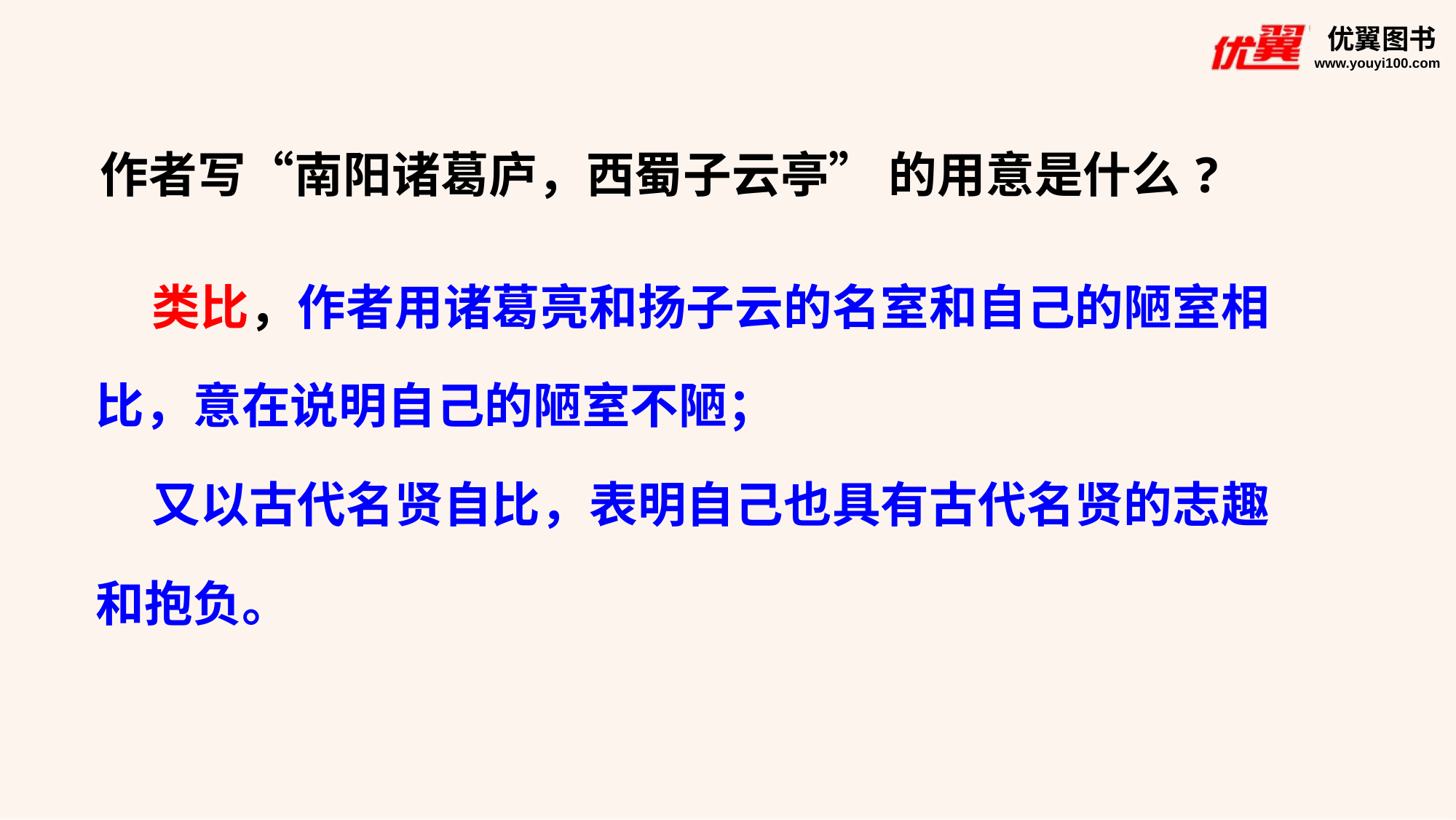

作者写“南阳诸葛庐，西蜀子云亭” 的用意是什么?
    类比，作者用诸葛亮和扬子云的名室和自己的陋室相比，意在说明自己的陋室不陋；
    又以古代名贤自比，表明自己也具有古代名贤的志趣和抱负。